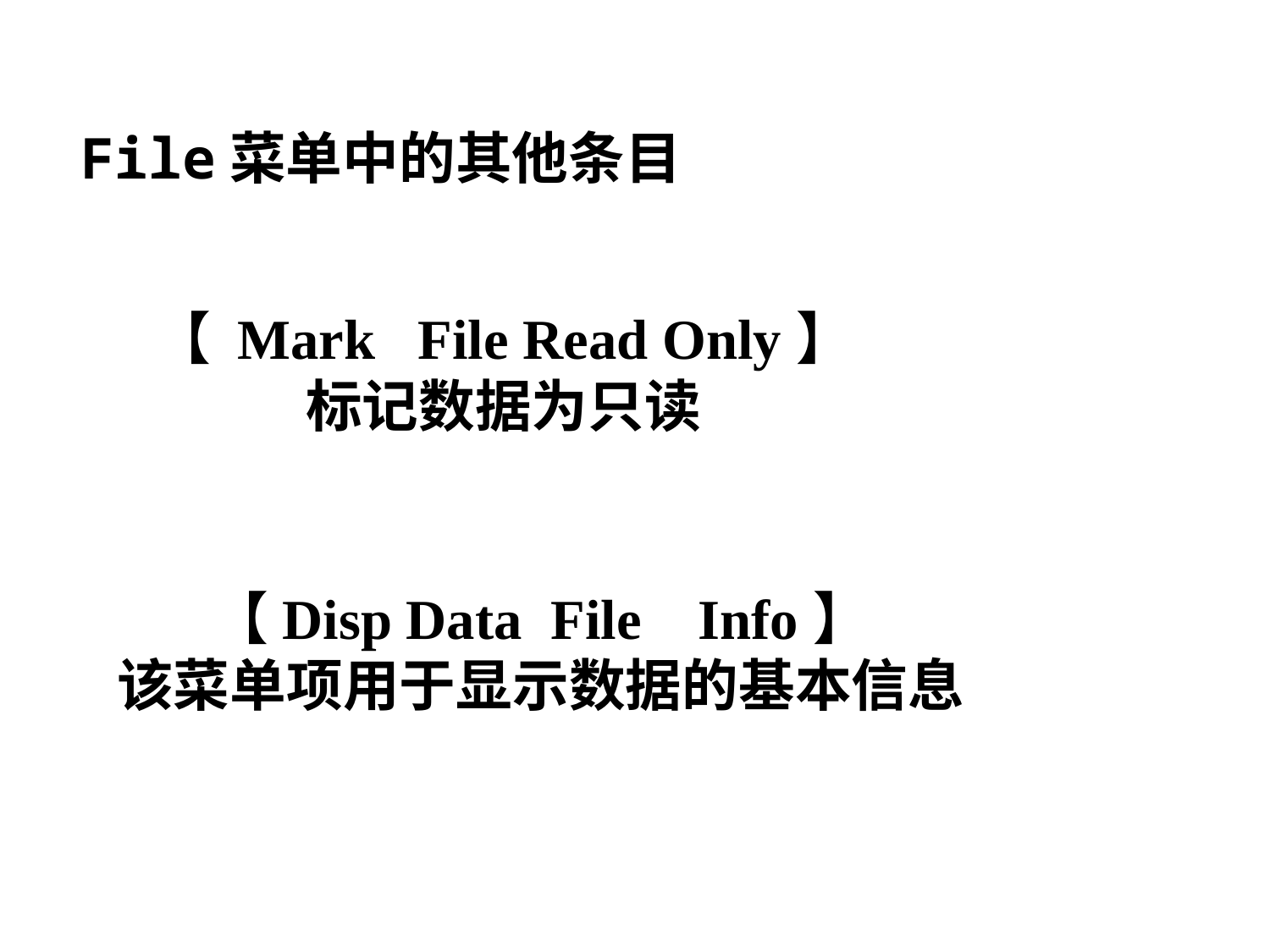

File菜单中的其他条目
【 Mark   File Read Only】
标记数据为只读
【Disp Data  File    Info】
该菜单项用于显示数据的基本信息